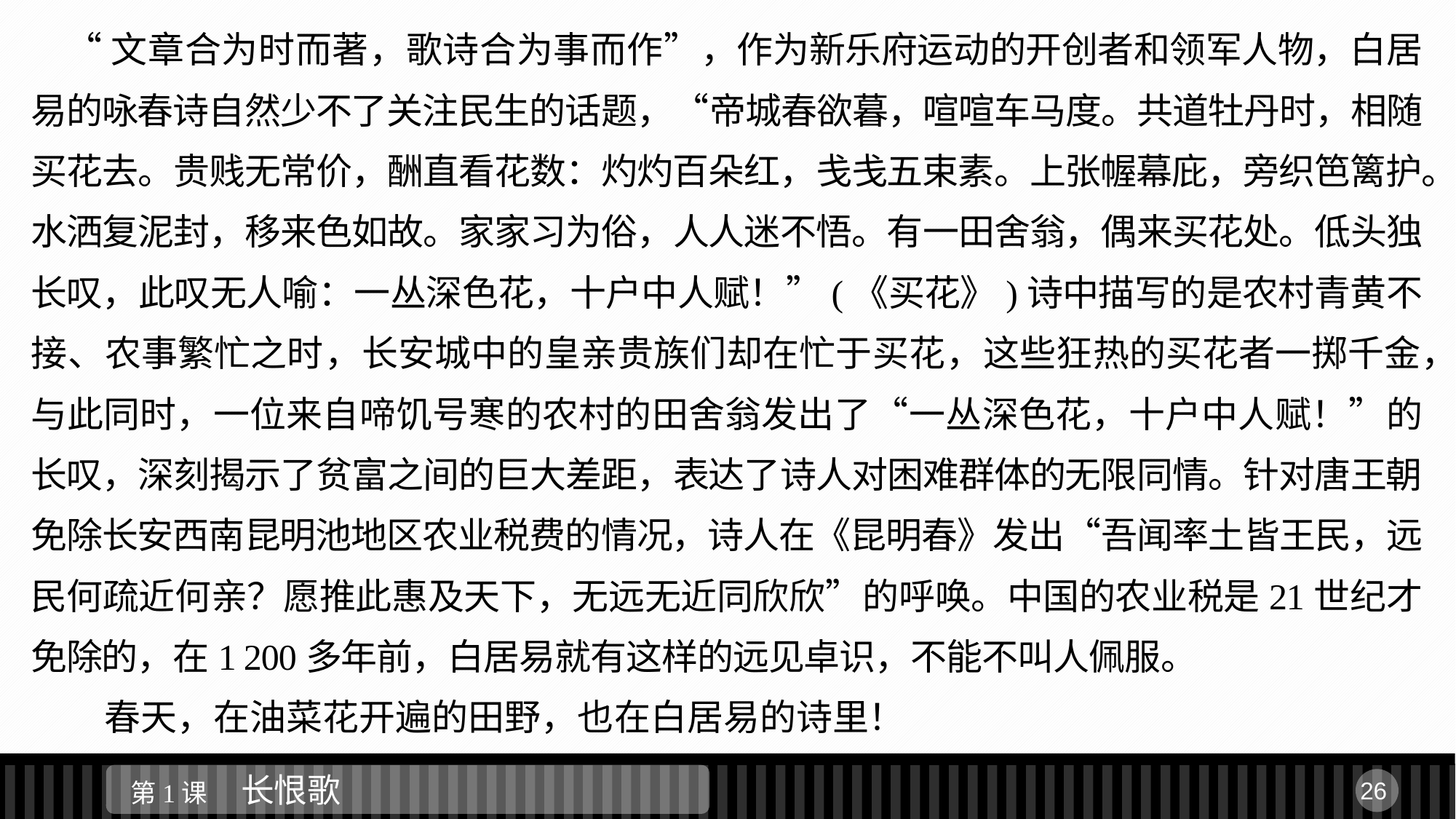

“文章合为时而著，歌诗合为事而作”，作为新乐府运动的开创者和领军人物，白居易的咏春诗自然少不了关注民生的话题，“帝城春欲暮，喧喧车马度。共道牡丹时，相随买花去。贵贱无常价，酬直看花数：灼灼百朵红，戋戋五束素。上张幄幕庇，旁织笆篱护。水洒复泥封，移来色如故。家家习为俗，人人迷不悟。有一田舍翁，偶来买花处。低头独长叹，此叹无人喻：一丛深色花，十户中人赋！”(《买花》)诗中描写的是农村青黄不接、农事繁忙之时，长安城中的皇亲贵族们却在忙于买花，这些狂热的买花者一掷千金，与此同时，一位来自啼饥号寒的农村的田舍翁发出了“一丛深色花，十户中人赋！”的长叹，深刻揭示了贫富之间的巨大差距，表达了诗人对困难群体的无限同情。针对唐王朝免除长安西南昆明池地区农业税费的情况，诗人在《昆明春》发出“吾闻率土皆王民，远民何疏近何亲？愿推此惠及天下，无远无近同欣欣”的呼唤。中国的农业税是21世纪才免除的，在1 200多年前，白居易就有这样的远见卓识，不能不叫人佩服。
        春天，在油菜花开遍的田野，也在白居易的诗里！